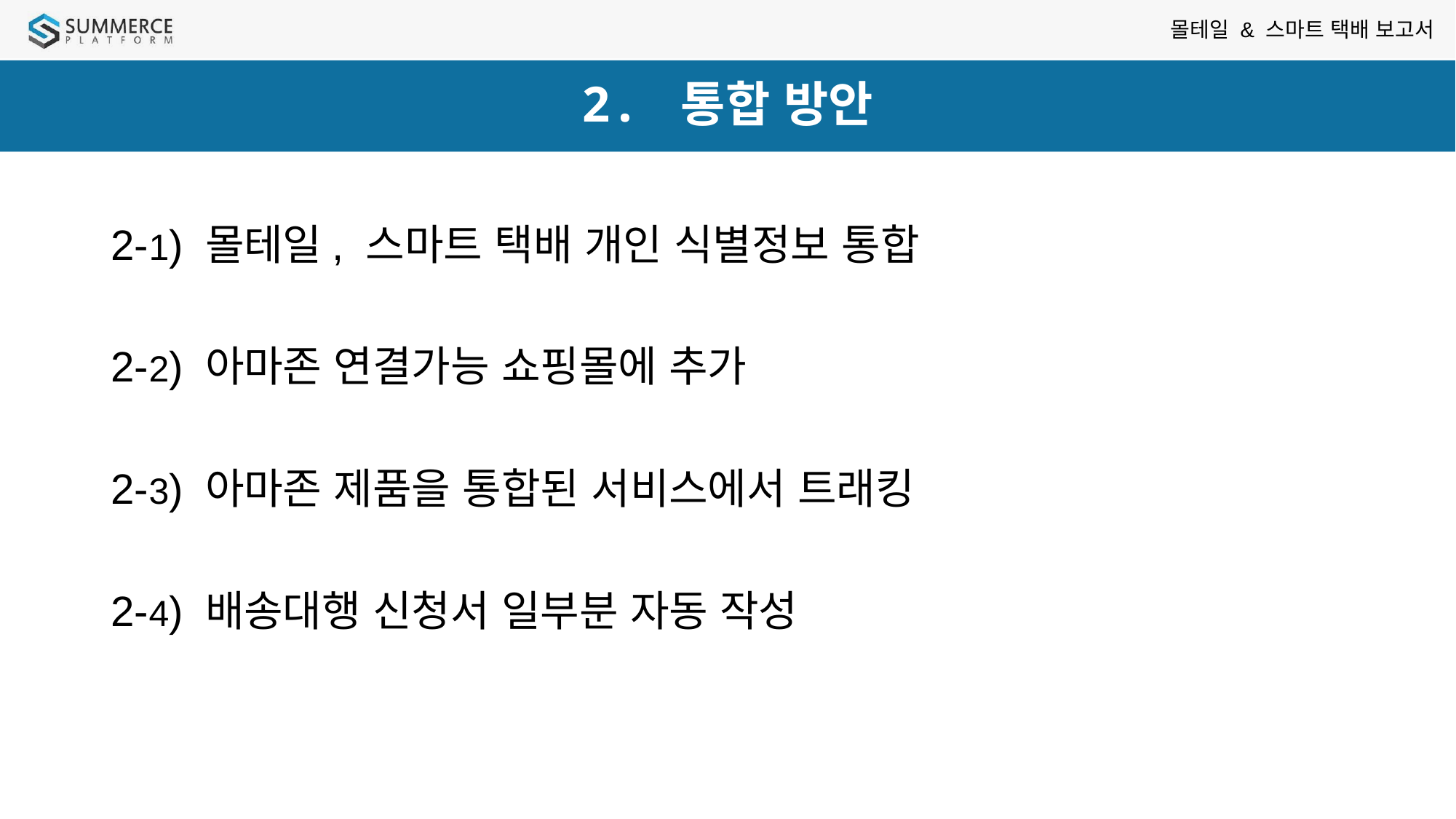

# 2. 통합 방안
2-1) 몰테일, 스마트 택배 개인 식별정보 통합

2-2) 아마존 연결가능 쇼핑몰에 추가

2-3) 아마존 제품을 통합된 서비스에서 트래킹

2-4) 배송대행 신청서 일부분 자동 작성